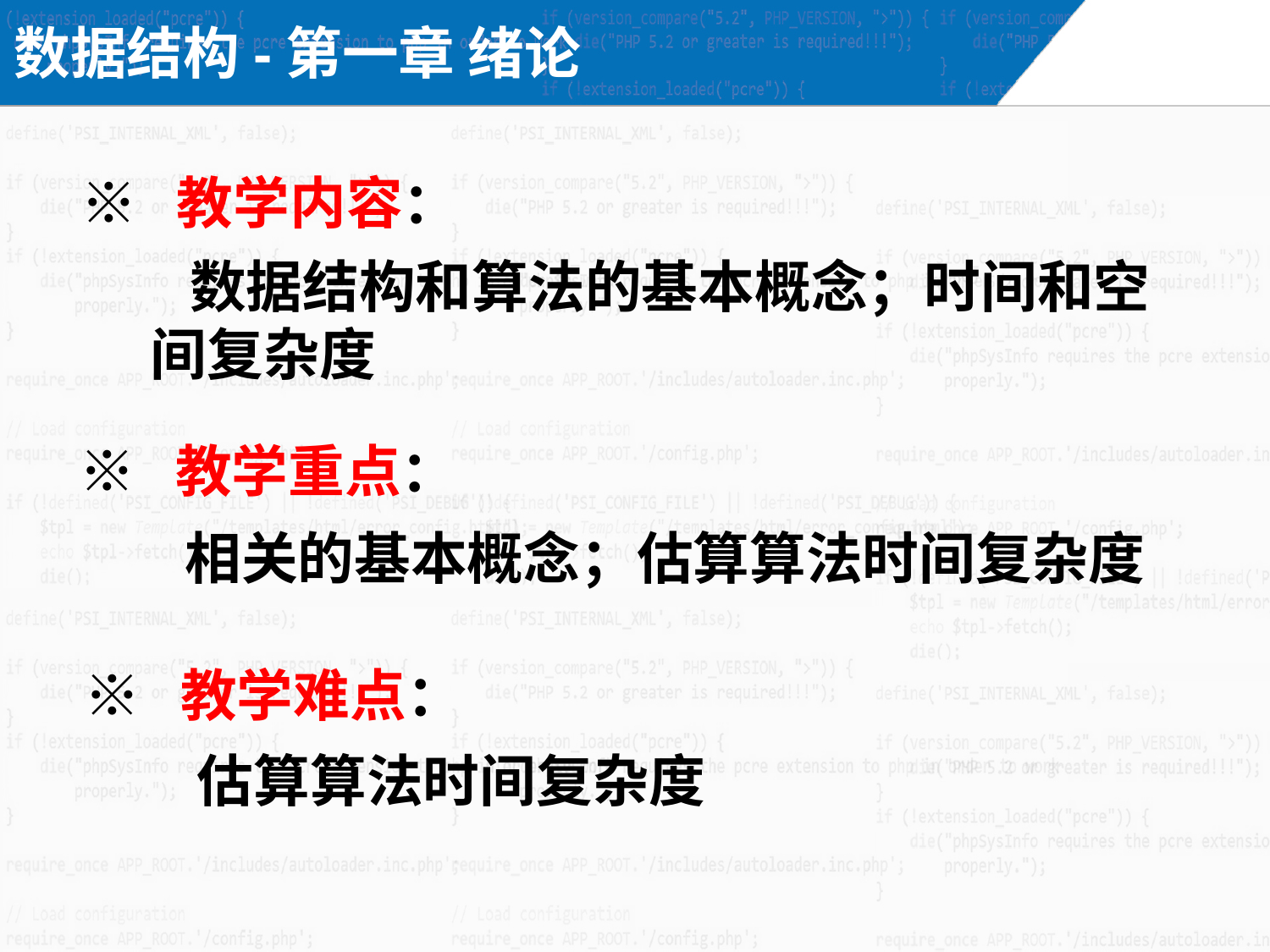

数据结构-第一章 绪论
※  教学内容：
  数据结构和算法的基本概念；时间和空间复杂度
※  教学重点：
  相关的基本概念；估算算法时间复杂度
※  教学难点：
估算算法时间复杂度